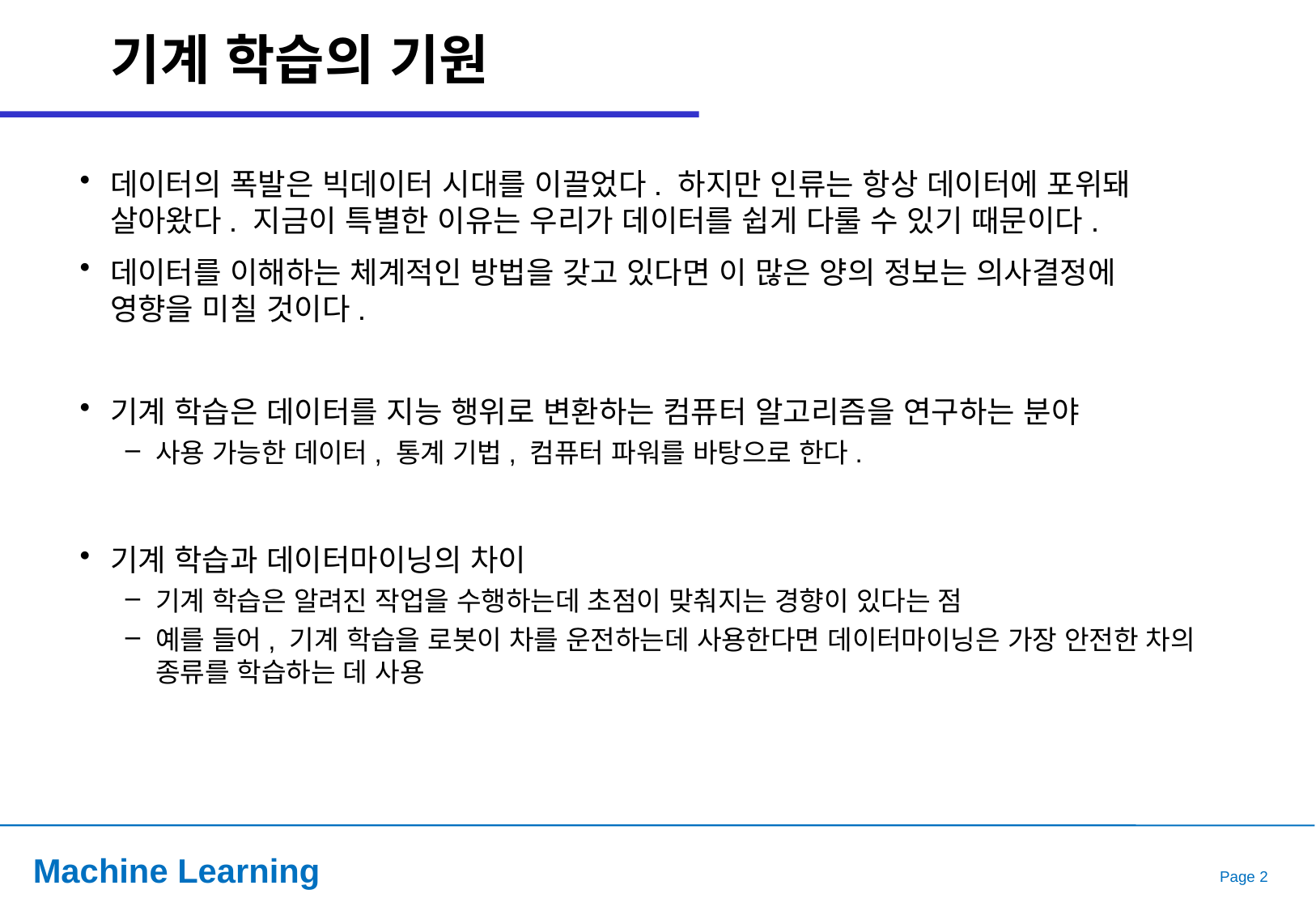

# 기계 학습의 기원
데이터의 폭발은 빅데이터 시대를 이끌었다. 하지만 인류는 항상 데이터에 포위돼 살아왔다. 지금이 특별한 이유는 우리가 데이터를 쉽게 다룰 수 있기 때문이다.
데이터를 이해하는 체계적인 방법을 갖고 있다면 이 많은 양의 정보는 의사결정에 영향을 미칠 것이다.

기계 학습은 데이터를 지능 행위로 변환하는 컴퓨터 알고리즘을 연구하는 분야
사용 가능한 데이터, 통계 기법, 컴퓨터 파워를 바탕으로 한다.

기계 학습과 데이터마이닝의 차이
기계 학습은 알려진 작업을 수행하는데 초점이 맞춰지는 경향이 있다는 점
예를 들어, 기계 학습을 로봇이 차를 운전하는데 사용한다면 데이터마이닝은 가장 안전한 차의 종류를 학습하는 데 사용
Page 2